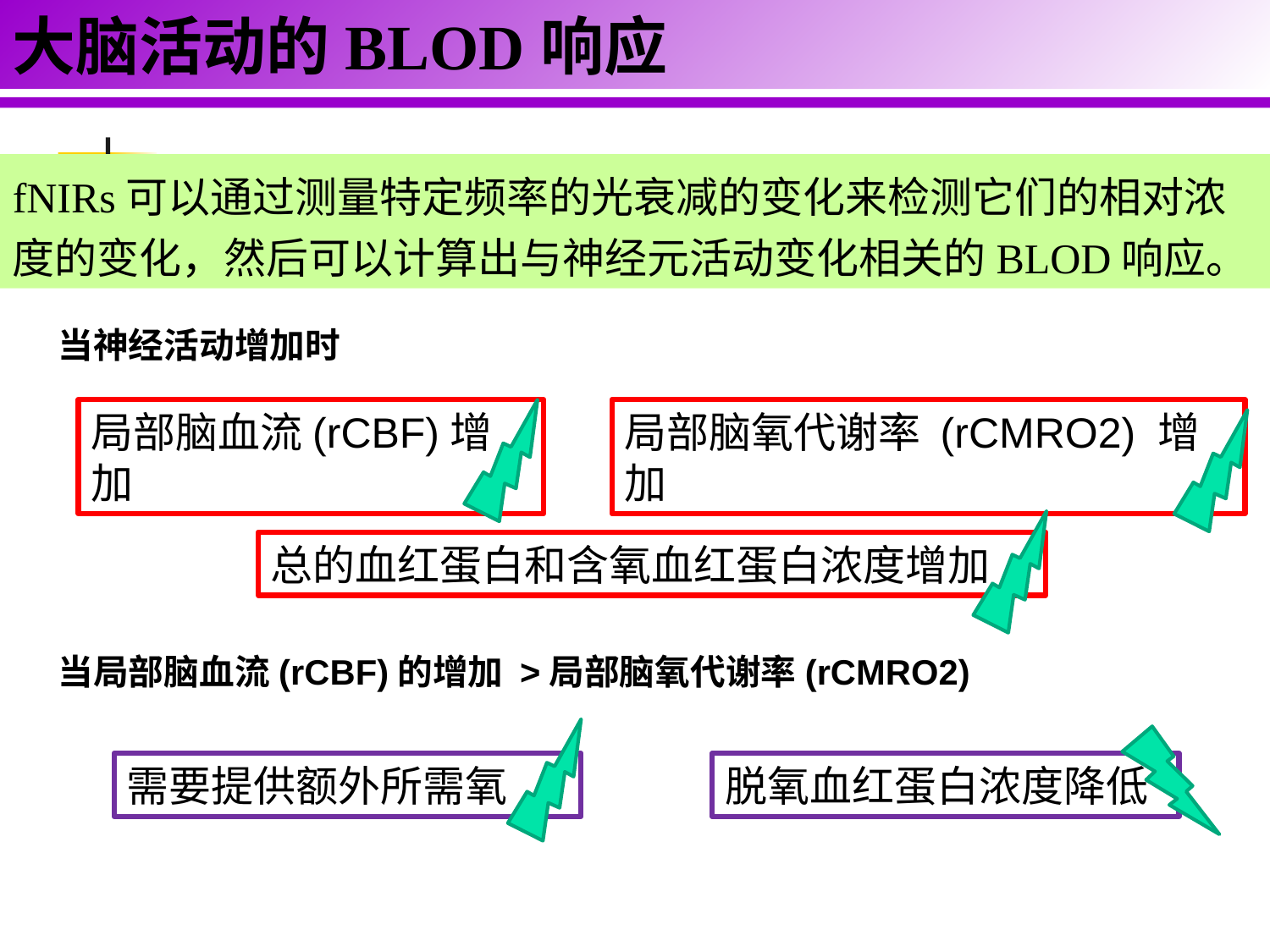

大脑活动的BLOD响应

fNIRs可以通过测量特定频率的光衰减的变化来检测它们的相对浓度的变化，然后可以计算出与神经元活动变化相关的BLOD响应。
当神经活动增加时
局部脑血流(rCBF)增加
局部脑氧代谢率 (rCMRO2) 增加

总的血红蛋白和含氧血红蛋白浓度增加
当局部脑血流(rCBF)的增加 >局部脑氧代谢率(rCMRO2)

需要提供额外所需氧
脱氧血红蛋白浓度降低